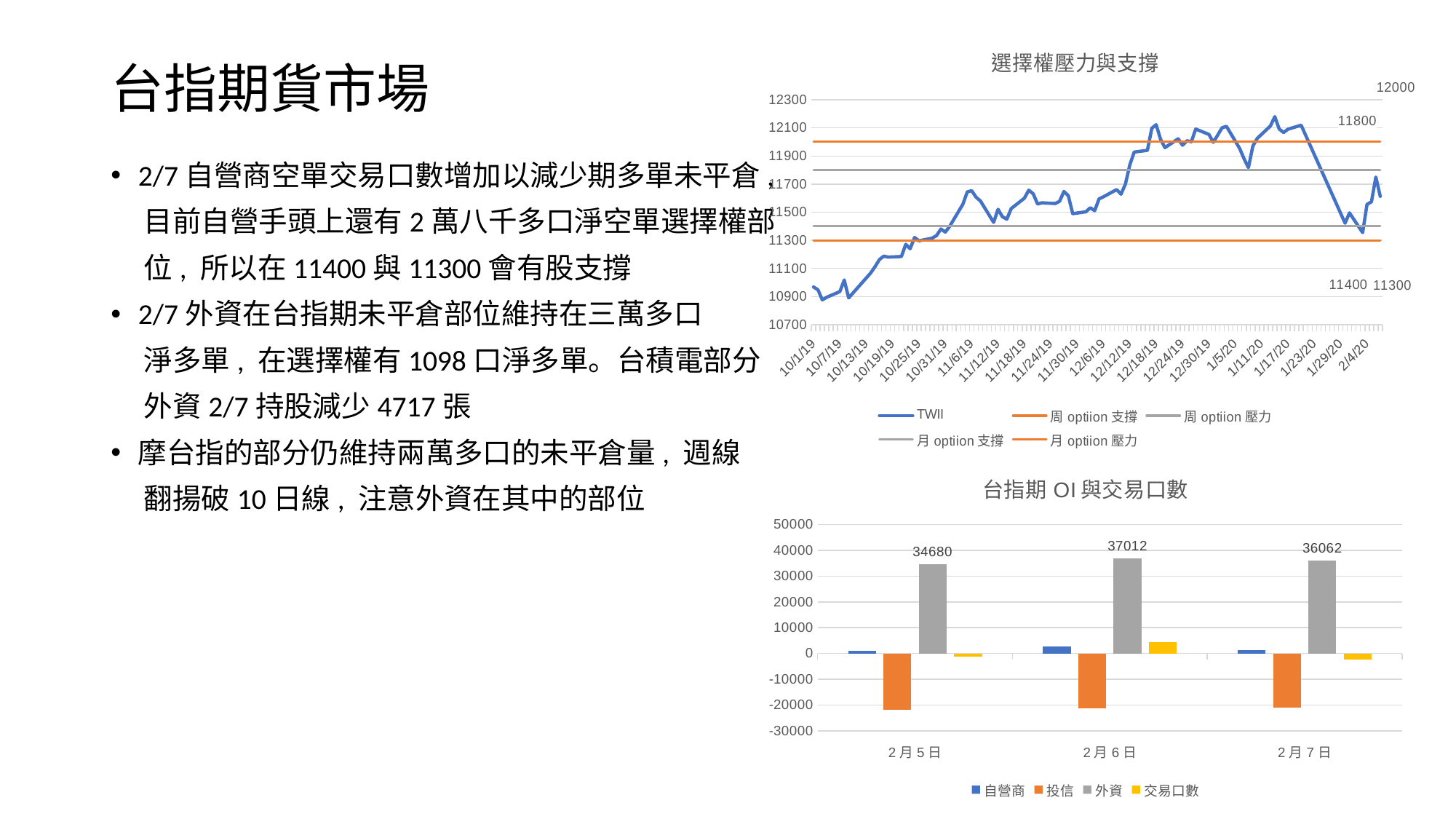

### Chart: 選擇權壓力與支撐

| Category | TWII | 周optiion支撐 | 周optiion壓力 | 月optiion支撐 | 月optiion壓力 |
|---|---|---|---|---|---|
| 43739 | 10967.65039 | 11300.0 | 11800.0 | 11400.0 | 12000.0 |
| 43740 | 10947.87988 | 11300.0 | 11800.0 | 11400.0 | 12000.0 |
| 43741 | 10875.91016 | 11300.0 | 11800.0 | 11400.0 | 12000.0 |
| 43742 | 10894.48047 | 11300.0 | 11800.0 | 11400.0 | 12000.0 |
| 43745 | 10935.05957 | 11300.0 | 11800.0 | 11400.0 | 12000.0 |
| 43746 | 11017.30957 | 11300.0 | 11800.0 | 11400.0 | 12000.0 |
| 43747 | 10889.95996 | 11300.0 | 11800.0 | 11400.0 | 12000.0 |
| 43752 | 11066.9502 | 11300.0 | 11800.0 | 11400.0 | 12000.0 |
| 43753 | 11111.79981 | 11300.0 | 11800.0 | 11400.0 | 12000.0 |
| 43754 | 11162.83008 | 11300.0 | 11800.0 | 11400.0 | 12000.0 |
| 43755 | 11186.87988 | 11300.0 | 11800.0 | 11400.0 | 12000.0 |
| 43756 | 11180.21973 | 11300.0 | 11800.0 | 11400.0 | 12000.0 |
| 43759 | 11184.15039 | 11300.0 | 11800.0 | 11400.0 | 12000.0 |
| 43760 | 11271.25 | 11300.0 | 11800.0 | 11400.0 | 12000.0 |
| 43761 | 11239.66992 | 11300.0 | 11800.0 | 11400.0 | 12000.0 |
| 43762 | 11320.13965 | 11300.0 | 11800.0 | 11400.0 | 12000.0 |
| 43763 | 11296.12012 | 11300.0 | 11800.0 | 11400.0 | 12000.0 |
| 43766 | 11315.01953 | 11300.0 | 11800.0 | 11400.0 | 12000.0 |
| 43767 | 11333.87012 | 11300.0 | 11800.0 | 11400.0 | 12000.0 |
| 43768 | 11380.28027 | 11300.0 | 11800.0 | 11400.0 | 12000.0 |
| 43769 | 11358.70996 | 11300.0 | 11800.0 | 11400.0 | 12000.0 |
| 43770 | 11399.53027 | 11300.0 | 11800.0 | 11400.0 | 12000.0 |
| 43773 | 11556.84961 | 11300.0 | 11800.0 | 11400.0 | 12000.0 |
| 43774 | 11644.03027 | 11300.0 | 11800.0 | 11400.0 | 12000.0 |
| 43775 | 11653.07031 | 11300.0 | 11800.0 | 11400.0 | 12000.0 |
| 43776 | 11606.55957 | 11300.0 | 11800.0 | 11400.0 | 12000.0 |
| 43777 | 11579.54004 | 11300.0 | 11800.0 | 11400.0 | 12000.0 |
| 43780 | 11427.28027 | 11300.0 | 11800.0 | 11400.0 | 12000.0 |
| 43781 | 11520.37012 | 11300.0 | 11800.0 | 11400.0 | 12000.0 |
| 43782 | 11467.83008 | 11300.0 | 11800.0 | 11400.0 | 12000.0 |
| 43783 | 11450.41992 | 11300.0 | 11800.0 | 11400.0 | 12000.0 |
| 43784 | 11525.59961 | 11300.0 | 11800.0 | 11400.0 | 12000.0 |
| 43787 | 11599.78027 | 11300.0 | 11800.0 | 11400.0 | 12000.0 |
| 43788 | 11656.40039 | 11300.0 | 11800.0 | 11400.0 | 12000.0 |
| 43789 | 11631.2002 | 11300.0 | 11800.0 | 11400.0 | 12000.0 |
| 43790 | 11558.26953 | 11300.0 | 11800.0 | 11400.0 | 12000.0 |
| 43791 | 11566.79981 | 11300.0 | 11800.0 | 11400.0 | 12000.0 |
| 43794 | 11561.58008 | 11300.0 | 11800.0 | 11400.0 | 12000.0 |
| 43795 | 11576.82031 | 11300.0 | 11800.0 | 11400.0 | 12000.0 |
| 43796 | 11647.45996 | 11300.0 | 11800.0 | 11400.0 | 12000.0 |
| 43797 | 11617.08008 | 11300.0 | 11800.0 | 11400.0 | 12000.0 |
| 43798 | 11489.57031 | 11300.0 | 11800.0 | 11400.0 | 12000.0 |
| 43801 | 11502.83008 | 11300.0 | 11800.0 | 11400.0 | 12000.0 |
| 43802 | 11531.58008 | 11300.0 | 11800.0 | 11400.0 | 12000.0 |
| 43803 | 11510.46973 | 11300.0 | 11800.0 | 11400.0 | 12000.0 |
| 43804 | 11594.65039 | 11300.0 | 11800.0 | 11400.0 | 12000.0 |
| 43805 | 11609.63965 | 11300.0 | 11800.0 | 11400.0 | 12000.0 |
| 43808 | 11660.76953 | 11300.0 | 11800.0 | 11400.0 | 12000.0 |
| 43809 | 11627.83984 | 11300.0 | 11800.0 | 11400.0 | 12000.0 |
| 43810 | 11700.76953 | 11300.0 | 11800.0 | 11400.0 | 12000.0 |
| 43811 | 11836.41992 | 11300.0 | 11800.0 | 11400.0 | 12000.0 |
| 43812 | 11927.73047 | 11300.0 | 11800.0 | 11400.0 | 12000.0 |
| 43815 | 11939.76953 | 11300.0 | 11800.0 | 11400.0 | 12000.0 |
| 43816 | 12097.00977 | 11300.0 | 11800.0 | 11400.0 | 12000.0 |
| 43817 | 12122.4502 | 11300.0 | 11800.0 | 11400.0 | 12000.0 |
| 43818 | 12018.90039 | 11300.0 | 11800.0 | 11400.0 | 12000.0 |
| 43819 | 11959.08008 | 11300.0 | 11800.0 | 11400.0 | 12000.0 |
| 43822 | 12022.23047 | 11300.0 | 11800.0 | 11400.0 | 12000.0 |
| 43823 | 11976.37988 | 11300.0 | 11800.0 | 11400.0 | 12000.0 |
| 43824 | 12008.12988 | 11300.0 | 11800.0 | 11400.0 | 12000.0 |
| 43825 | 12001.00977 | 11300.0 | 11800.0 | 11400.0 | 12000.0 |
| 43826 | 12091.58984 | 11300.0 | 11800.0 | 11400.0 | 12000.0 |
| 43829 | 12053.37012 | 11300.0 | 11800.0 | 11400.0 | 12000.0 |
| 43830 | 11997.13965 | 11300.0 | 11800.0 | 11400.0 | 12000.0 |
| 43832 | 12100.48047 | 11300.0 | 11800.0 | 11400.0 | 12000.0 |
| 43833 | 12110.42969 | 11300.0 | 11800.0 | 11400.0 | 12000.0 |
| 43836 | 11953.36035 | 11300.0 | 11800.0 | 11400.0 | 12000.0 |
| 43837 | 11880.32031 | 11300.0 | 11800.0 | 11400.0 | 12000.0 |
| 43838 | 11817.09961 | 11300.0 | 11800.0 | 11400.0 | 12000.0 |
| 43839 | 11970.62988 | 11300.0 | 11800.0 | 11400.0 | 12000.0 |
| 43840 | 12024.65039 | 11300.0 | 11800.0 | 11400.0 | 12000.0 |
| 43843 | 12113.41992 | 11300.0 | 11800.0 | 11400.0 | 12000.0 |
| 43844 | 12179.80957 | 11300.0 | 11800.0 | 11400.0 | 12000.0 |
| 43845 | 12091.87988 | 11300.0 | 11800.0 | 11400.0 | 12000.0 |
| 43846 | 12066.92969 | 11300.0 | 11800.0 | 11400.0 | 12000.0 |
| 43847 | 12090.29004 | 11300.0 | 11800.0 | 11400.0 | 12000.0 |
| 43850 | 12118.70996 | 11300.0 | 11800.0 | 11400.0 | 12000.0 |
| 43860 | 11421.74023 | 11300.0 | 11800.0 | 11400.0 | 12000.0 |
| 43861 | 11495.099609 | 11300.0 | 11800.0 | 11400.0 | 12000.0 |
| 43864 | 11354.919922 | 11300.0 | 11800.0 | 11400.0 | 12000.0 |
| 43865 | 11555.919922 | 11300.0 | 11800.0 | 11400.0 | 12000.0 |
| 43866 | 11573.620117 | 11300.0 | 11800.0 | 11400.0 | 12000.0 |
| 43867 | 11749.679688 | 11300.0 | 11800.0 | 11400.0 | 12000.0 |
| 43868 | 11612.80957 | 11300.0 | 11800.0 | 11400.0 | 12000.0 |
# 台指期貨市場
2/7自營商空單交易口數增加以減少期多單未平倉,
    目前自營手頭上還有2萬八千多口淨空單選擇權部
    位, 所以在11400與11300會有股支撐
2/7外資在台指期未平倉部位維持在三萬多口
    淨多單, 在選擇權有1098口淨多單。台積電部分
    外資2/7持股減少4717張
摩台指的部分仍維持兩萬多口的未平倉量, 週線
    翻揚破10日線, 注意外資在其中的部位

### Chart: 台指期OI與交易口數

| Category | 自營商 | 投信 | 外資 | 交易口數 |
|---|---|---|---|---|
| 43866 | 990.0 | -21788.0 | 34680.0 | -1255.0 |
| 43867 | 2789.0 | -21230.0 | 37012.0 | 4368.0 |
| 43868 | 1272.0 | -21152.0 | 36062.0 | -2358.0 |